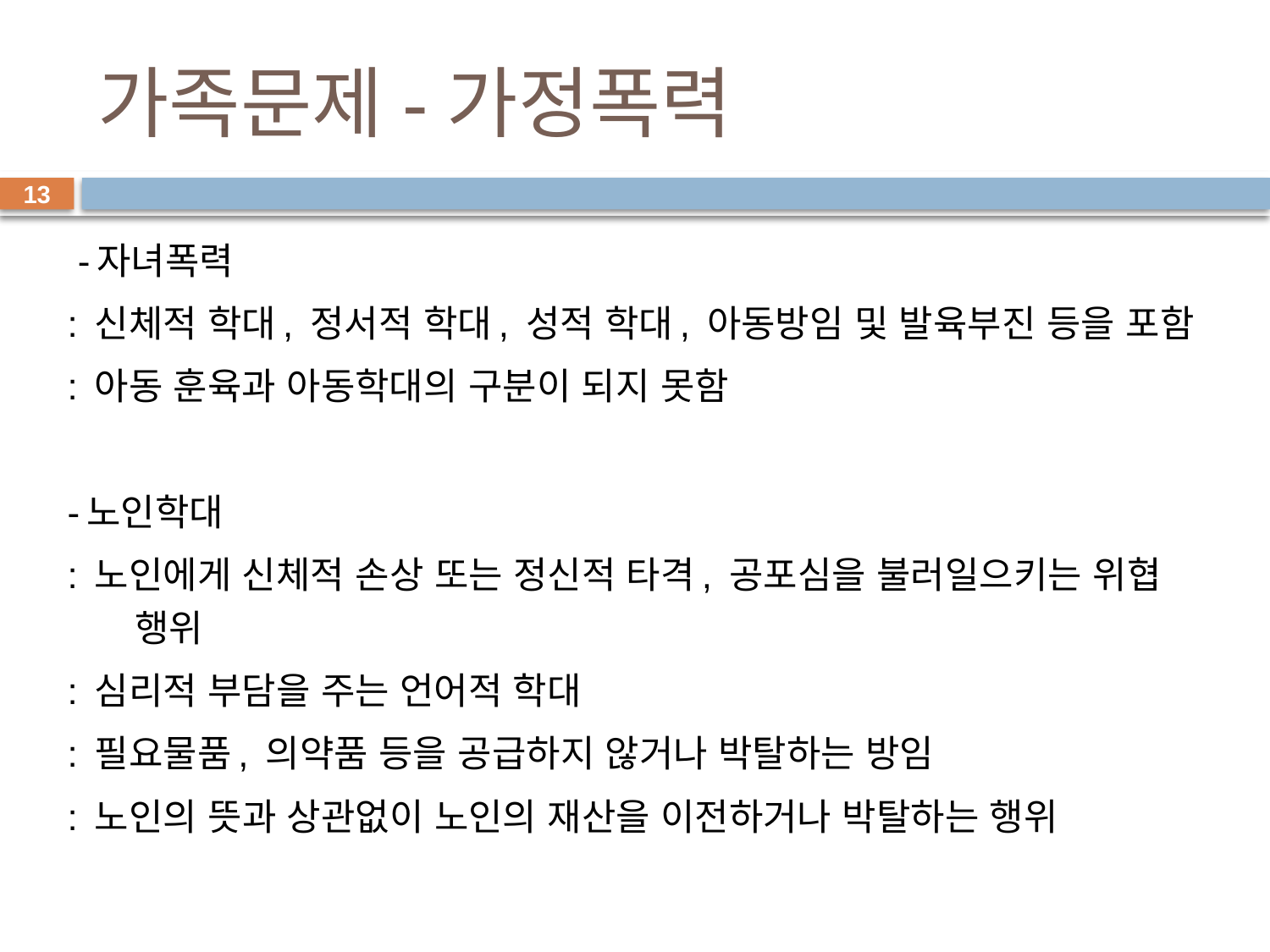

# 가족문제-가정폭력
13
 -자녀폭력
: 신체적 학대, 정서적 학대, 성적 학대, 아동방임 및 발육부진 등을 포함
: 아동 훈육과 아동학대의 구분이 되지 못함

-노인학대
: 노인에게 신체적 손상 또는 정신적 타격, 공포심을 불러일으키는 위협 행위
: 심리적 부담을 주는 언어적 학대
: 필요물품, 의약품 등을 공급하지 않거나 박탈하는 방임
: 노인의 뜻과 상관없이 노인의 재산을 이전하거나 박탈하는 행위